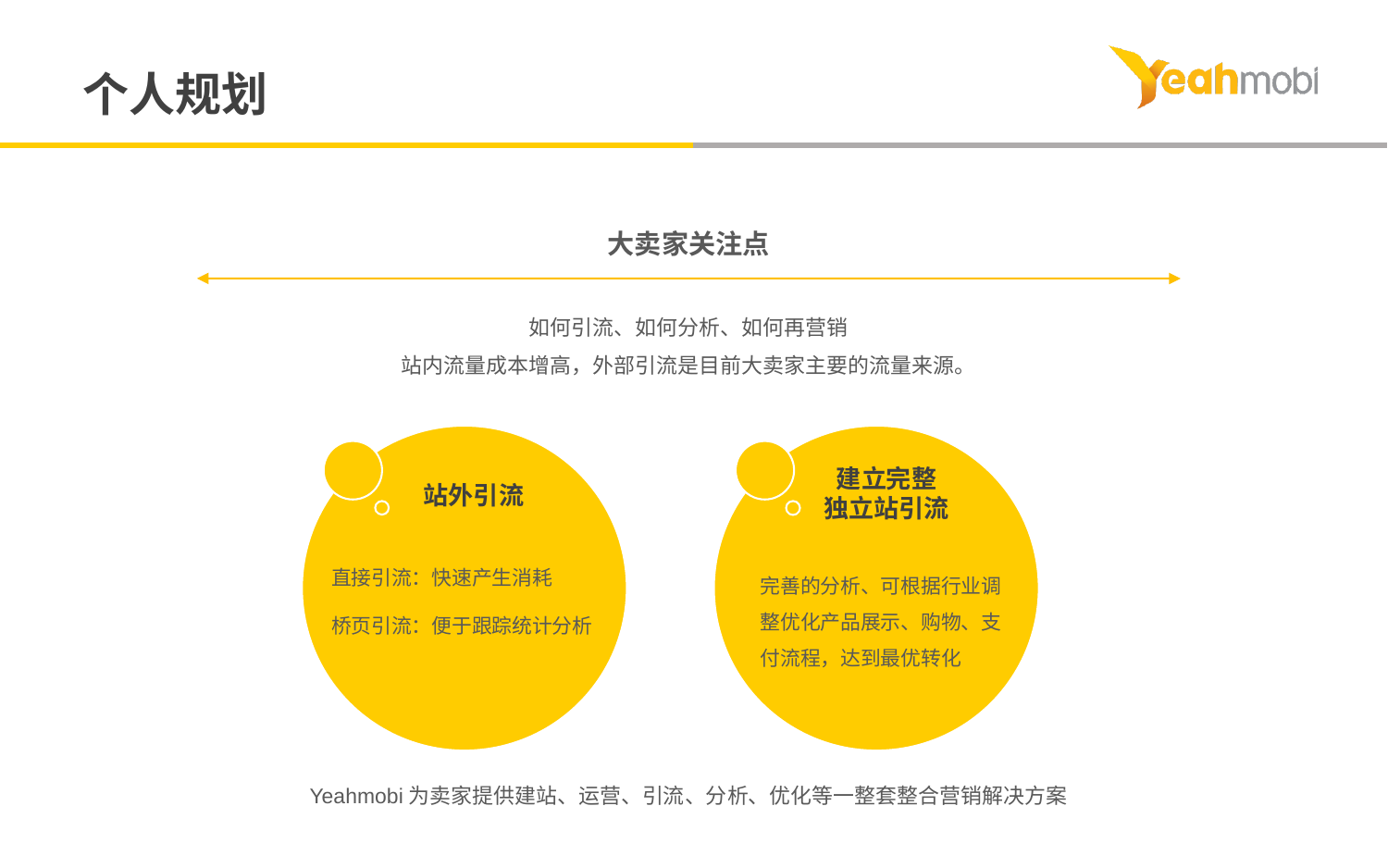

个人规划
大卖家关注点

如何引流、如何分析、如何再营销
站内流量成本增高，外部引流是目前大卖家主要的流量来源。

建立完整
独立站引流
站外引流

完善的分析、可根据行业调整优化产品展示、购物、支付流程，达到最优转化
直接引流：快速产生消耗

桥页引流：便于跟踪统计分析
Yeahmobi为卖家提供建站、运营、引流、分析、优化等一整套整合营销解决方案